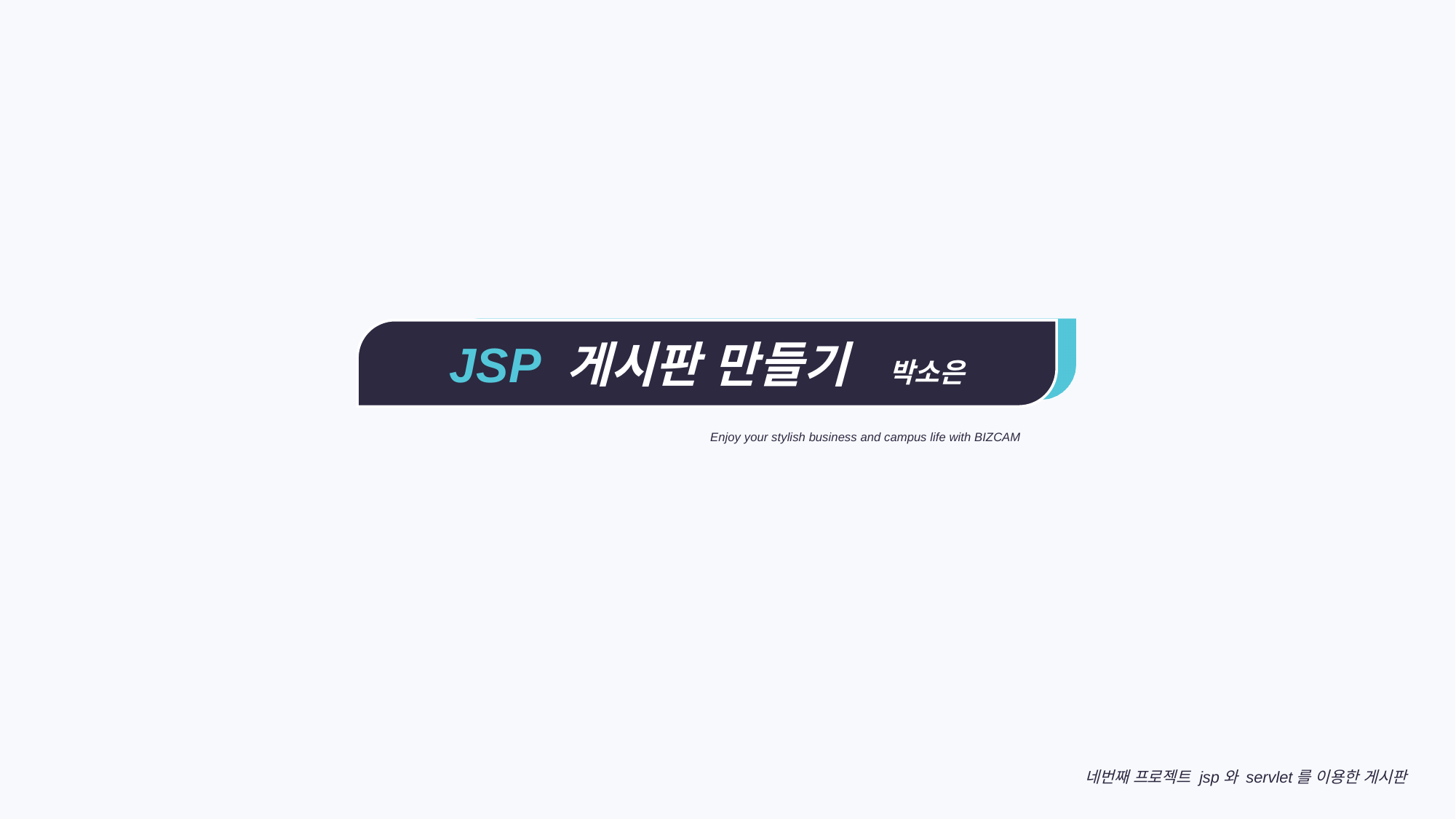

JSP 게시판 만들기   박소은
Enjoy your stylish business and campus life with BIZCAM
네번째 프로젝트 jsp와 servlet를 이용한 게시판